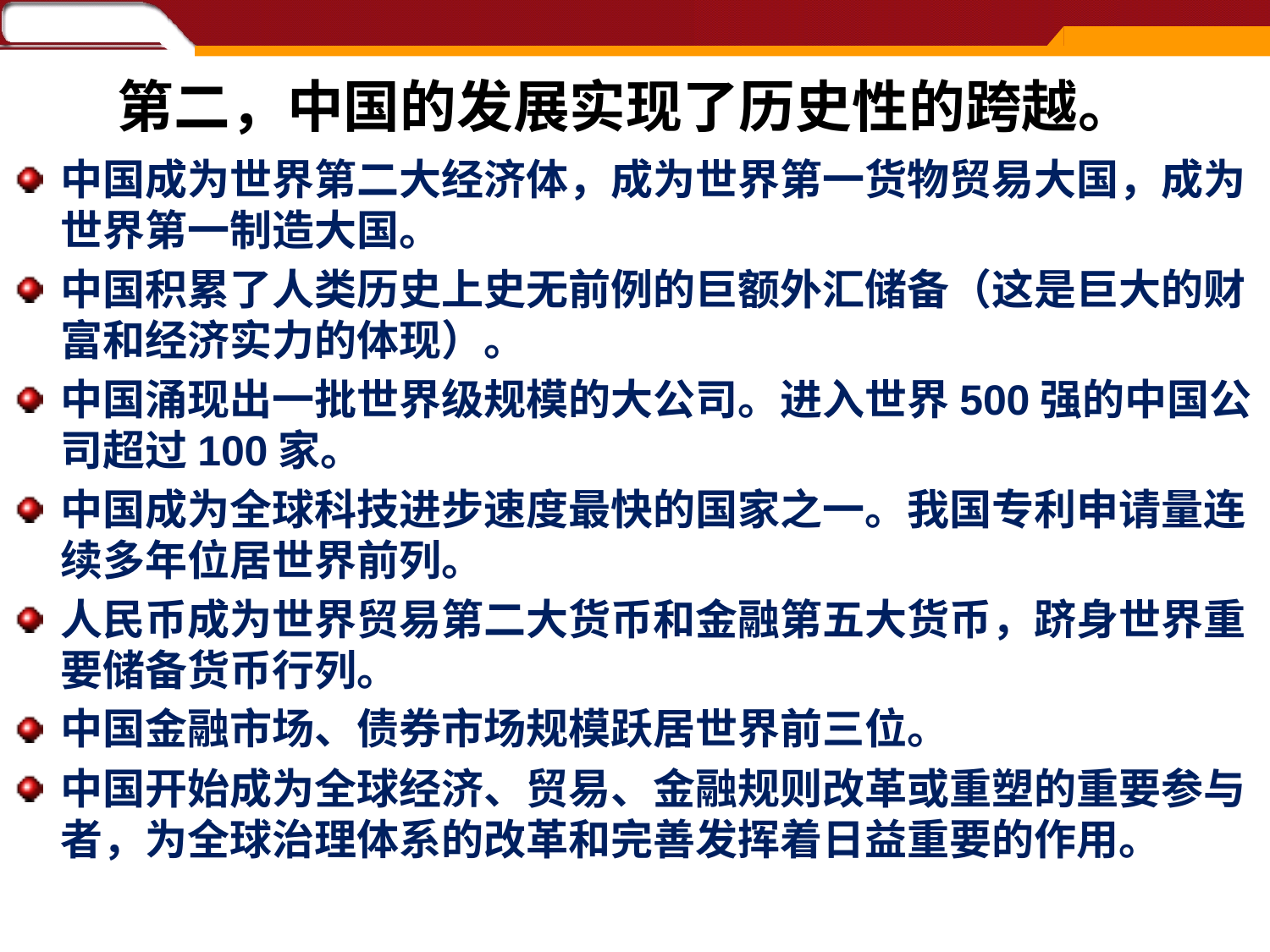

# 第二，中国的发展实现了历史性的跨越。
中国成为世界第二大经济体，成为世界第一货物贸易大国，成为世界第一制造大国。
中国积累了人类历史上史无前例的巨额外汇储备（这是巨大的财富和经济实力的体现）。
中国涌现出一批世界级规模的大公司。进入世界500强的中国公司超过100家。
中国成为全球科技进步速度最快的国家之一。我国专利申请量连续多年位居世界前列。
人民币成为世界贸易第二大货币和金融第五大货币，跻身世界重要储备货币行列。
中国金融市场、债券市场规模跃居世界前三位。
中国开始成为全球经济、贸易、金融规则改革或重塑的重要参与者，为全球治理体系的改革和完善发挥着日益重要的作用。